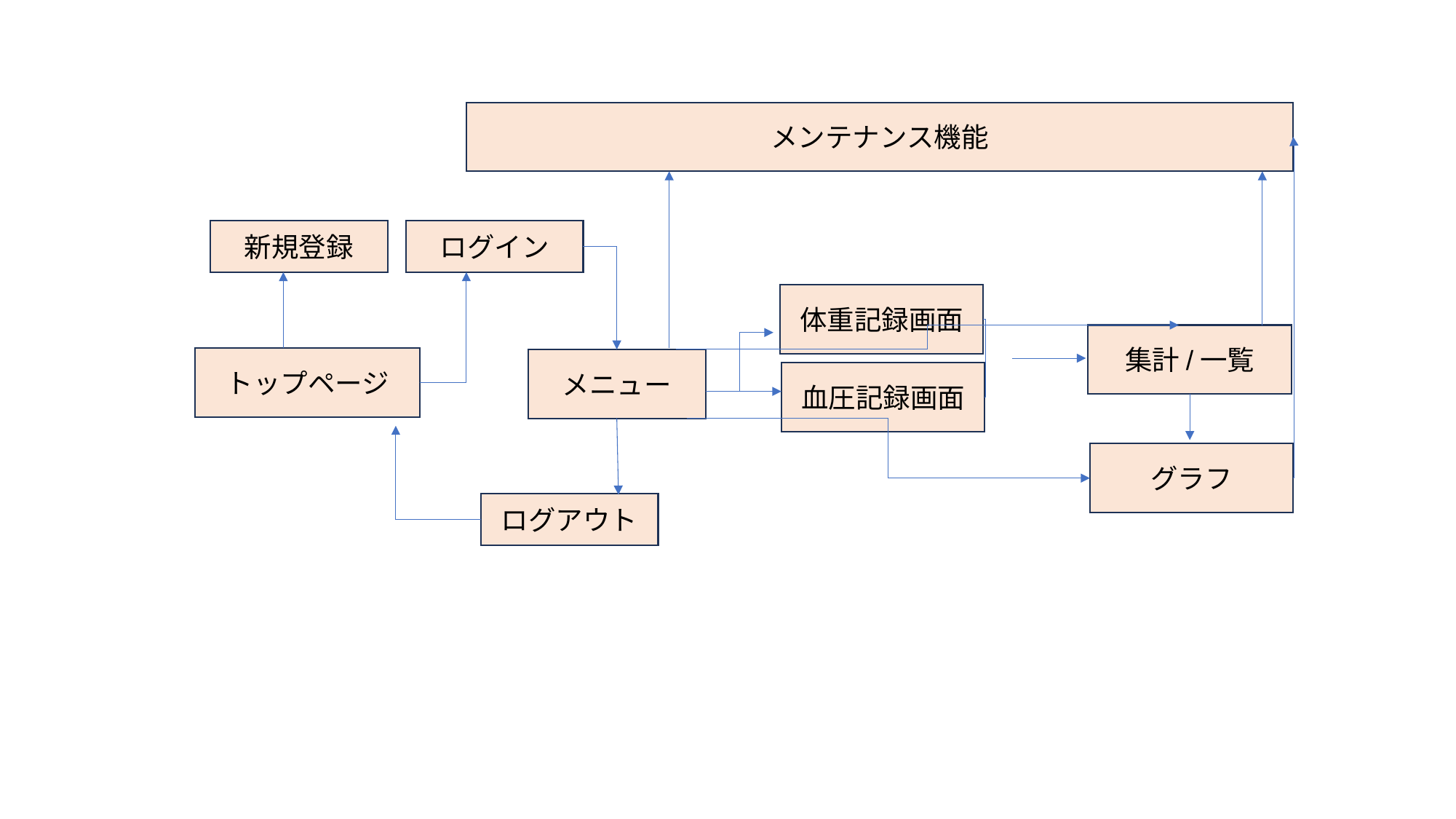

メンテナンス機能
新規登録
ログイン
体重記録画面
集計/一覧
トップページ
メニュー
血圧記録画面
グラフ
ログアウト